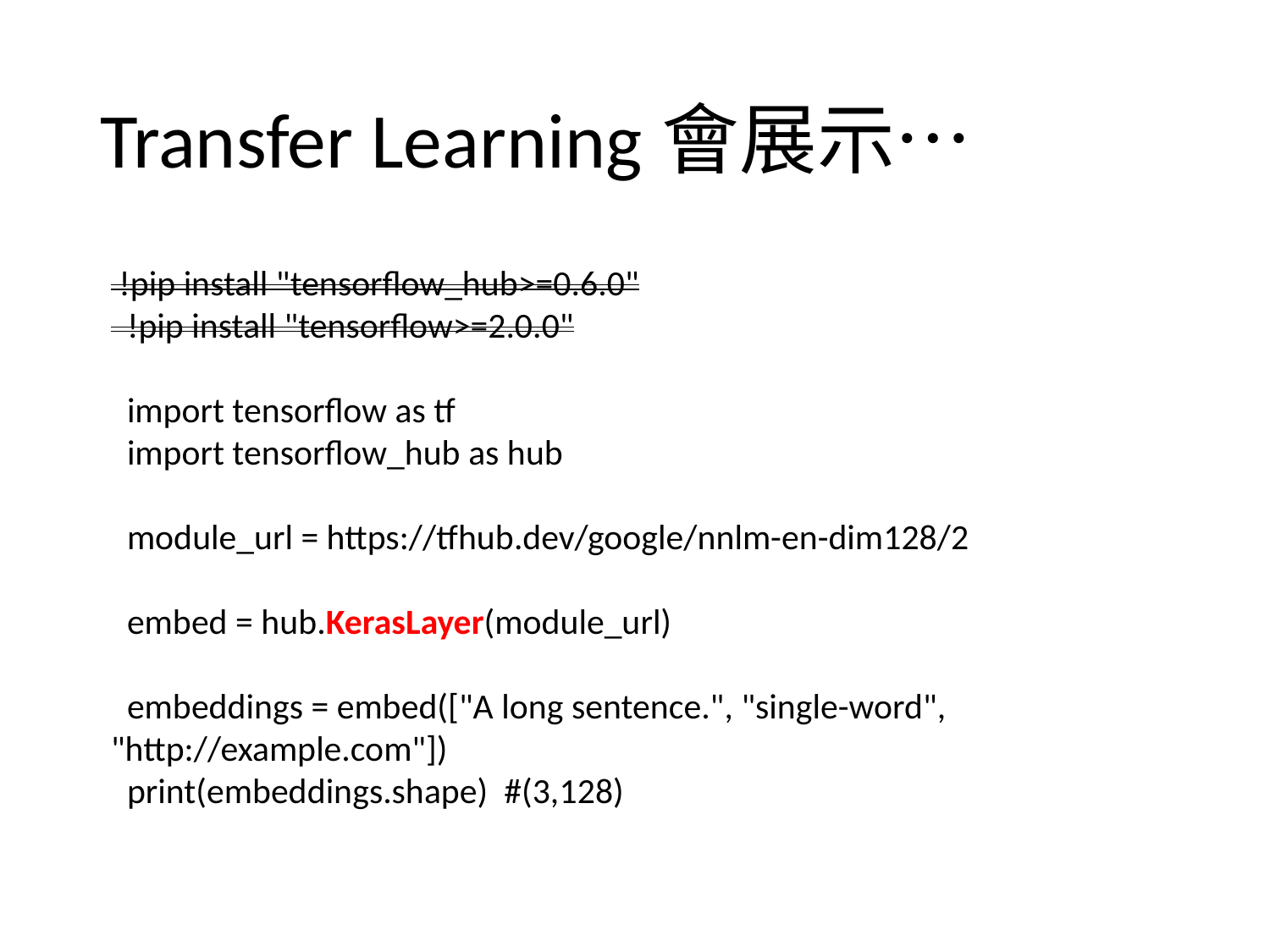

# Transfer Learning會展示…
 !pip install "tensorflow_hub>=0.6.0"
  !pip install "tensorflow>=2.0.0"

  import tensorflow as tf
  import tensorflow_hub as hub

  module_url = https://tfhub.dev/google/nnlm-en-dim128/2

  embed = hub.KerasLayer(module_url)

  embeddings = embed(["A long sentence.", "single-word", "http://example.com"])
  print(embeddings.shape)  #(3,128)